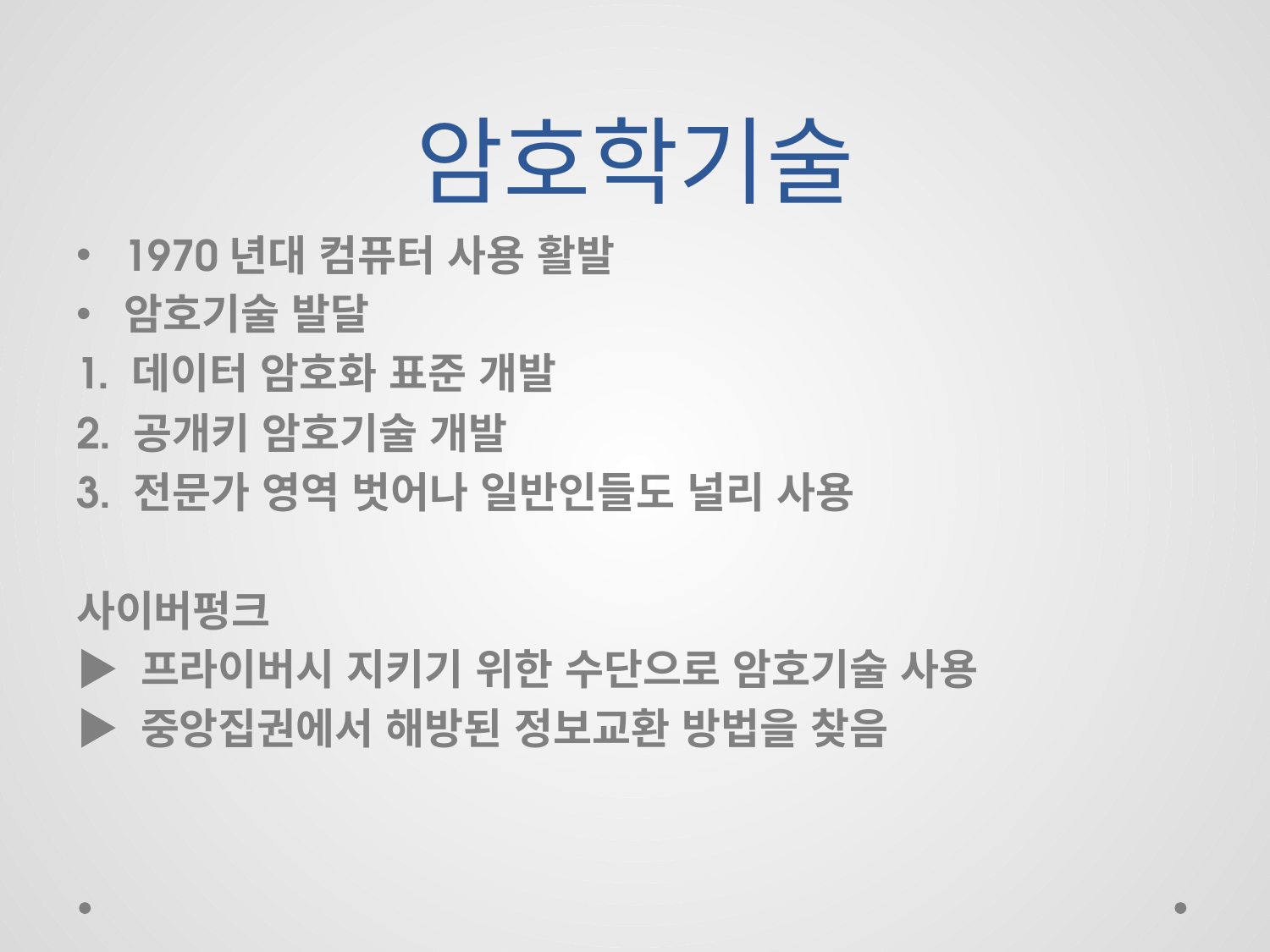

# 암호학기술
1970년대 컴퓨터 사용 활발
암호기술 발달
1. 데이터 암호화 표준 개발
2. 공개키 암호기술 개발
3. 전문가 영역 벗어나 일반인들도 널리 사용

사이버펑크
▶ 프라이버시 지키기 위한 수단으로 암호기술 사용
▶ 중앙집권에서 해방된 정보교환 방법을 찾음